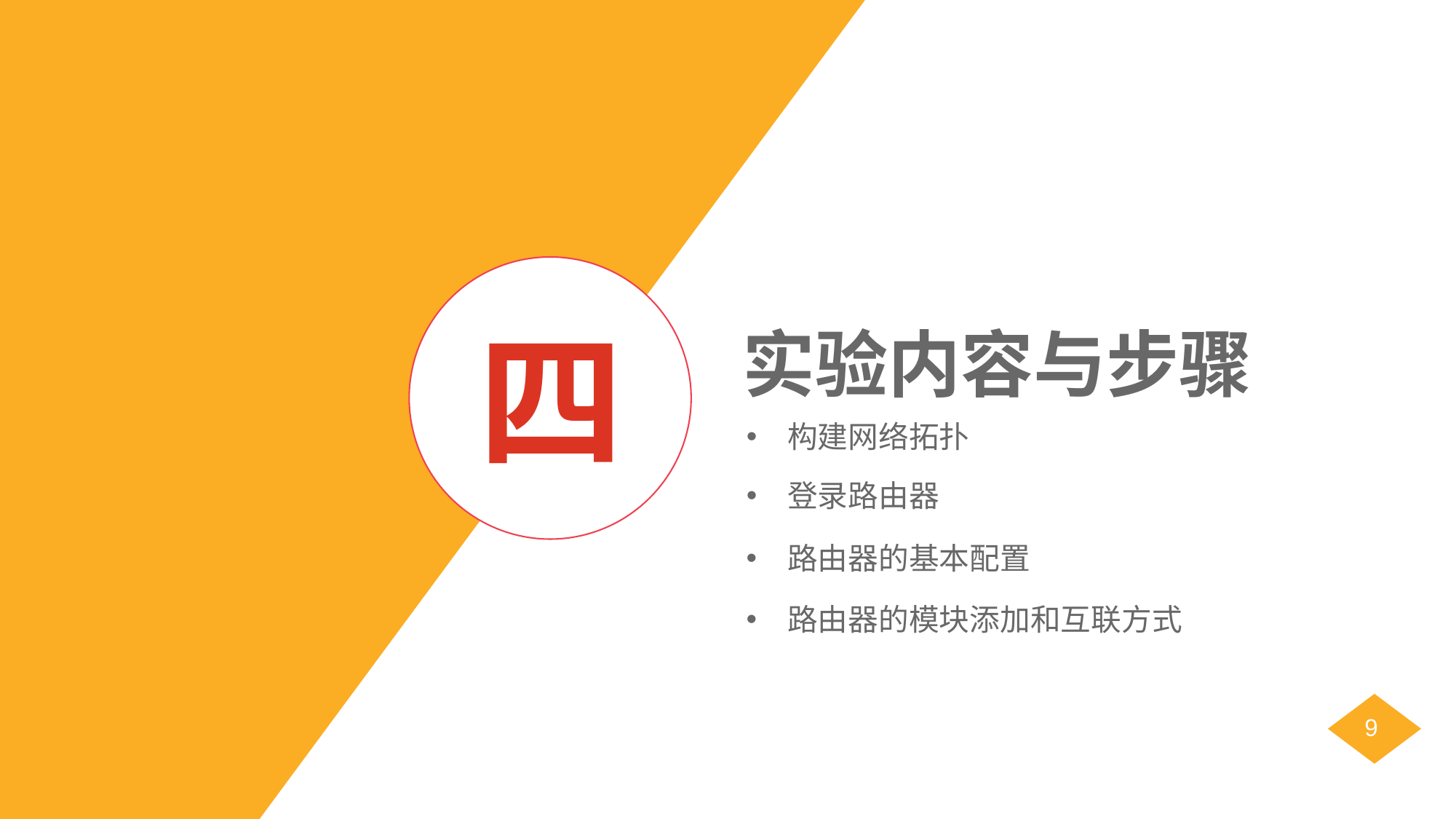

四
实验内容与步骤
构建网络拓扑
登录路由器
路由器的基本配置
路由器的模块添加和互联方式